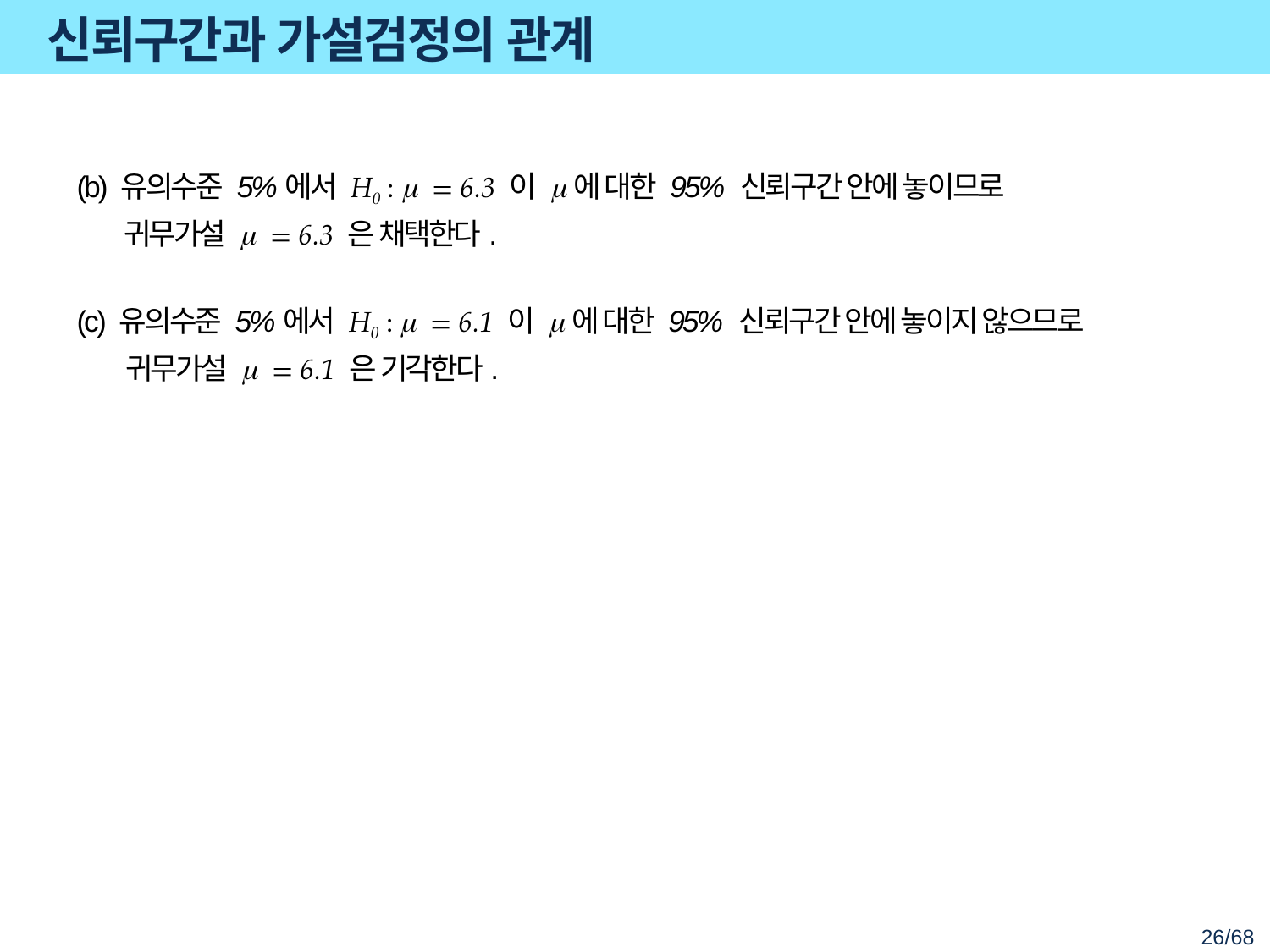

# 신뢰구간과 가설검정의 관계
(b) 유의수준 5%에서 H0 : μ = 6.3 이 μ에 대한 95% 신뢰구간 안에 놓이므로
귀무가설 μ = 6.3 은 채택한다.

(c) 유의수준 5%에서 H0 : μ = 6.1 이 μ에 대한 95% 신뢰구간 안에 놓이지 않으므로
귀무가설 μ = 6.1 은 기각한다.